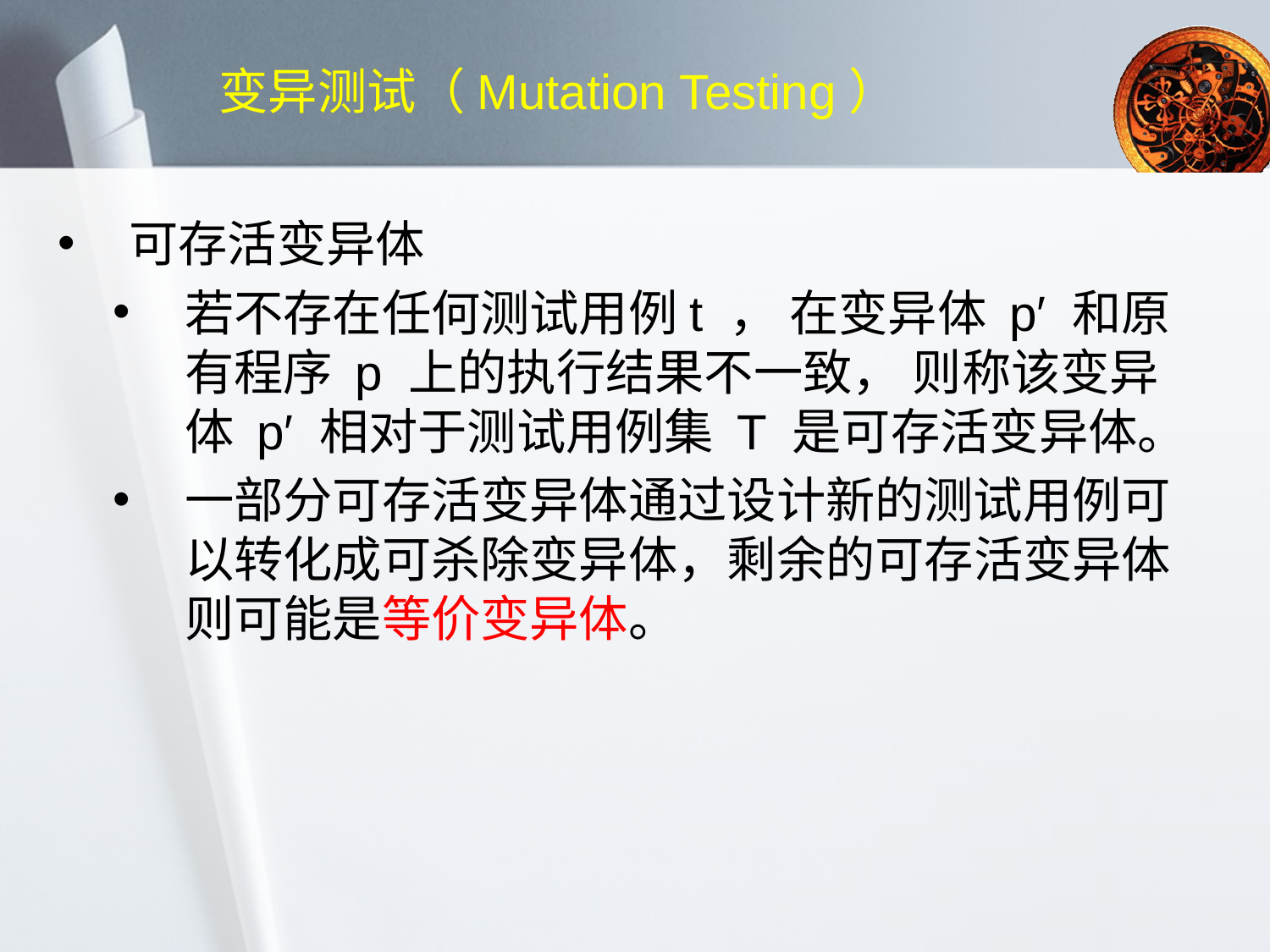

# 变异测试（Mutation Testing）
可存活变异体
若不存在任何测试用例t ， 在变异体 p′ 和原有程序 p 上的执行结果不一致， 则称该变异体 p′ 相对于测试用例集 T 是可存活变异体。
一部分可存活变异体通过设计新的测试用例可以转化成可杀除变异体，剩余的可存活变异体则可能是等价变异体。